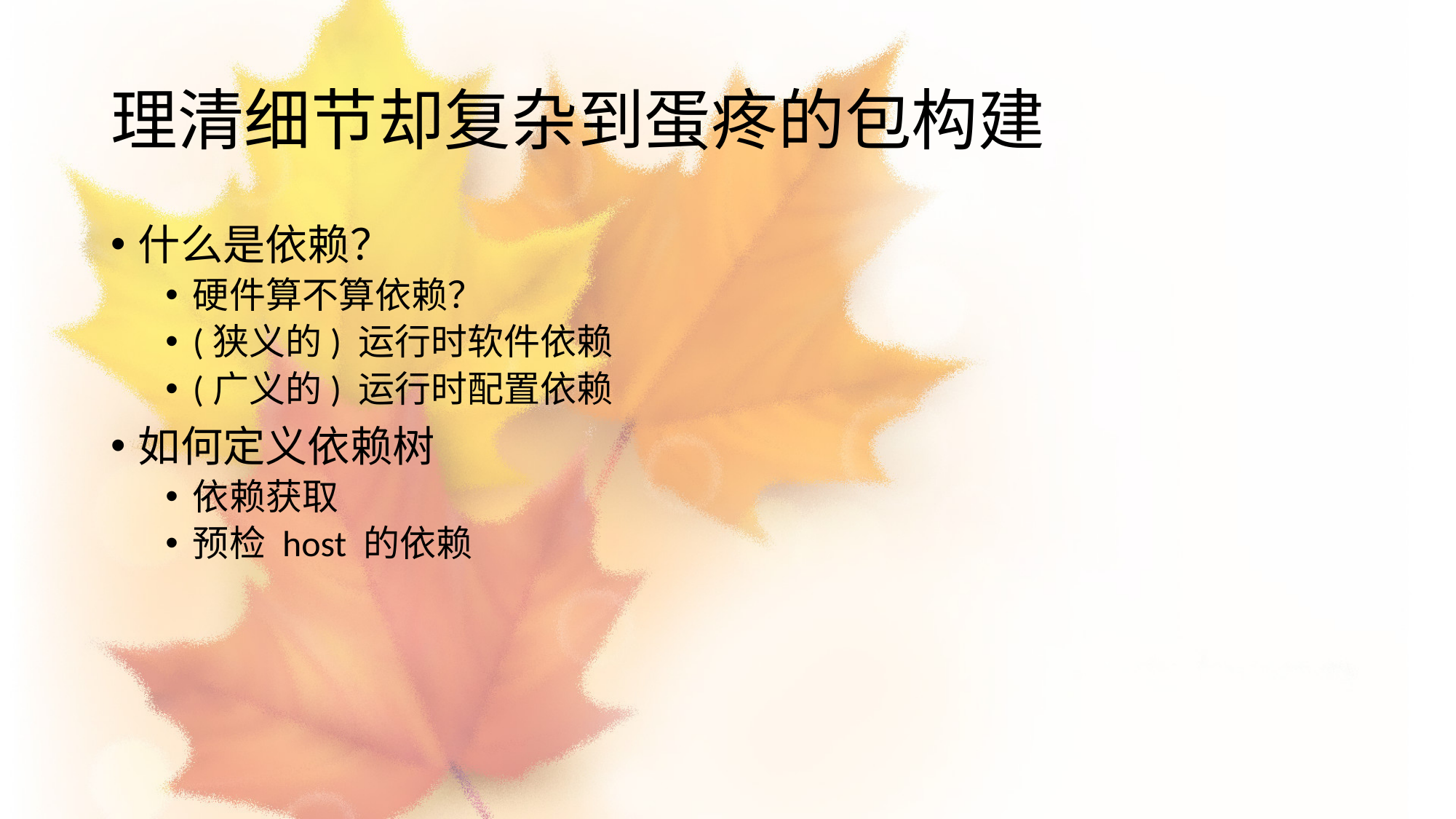

# 理清细节却复杂到蛋疼的包构建
什么是依赖？
硬件算不算依赖？
(狭义的) 运行时软件依赖
(广义的) 运行时配置依赖
如何定义依赖树
依赖获取
预检 host 的依赖